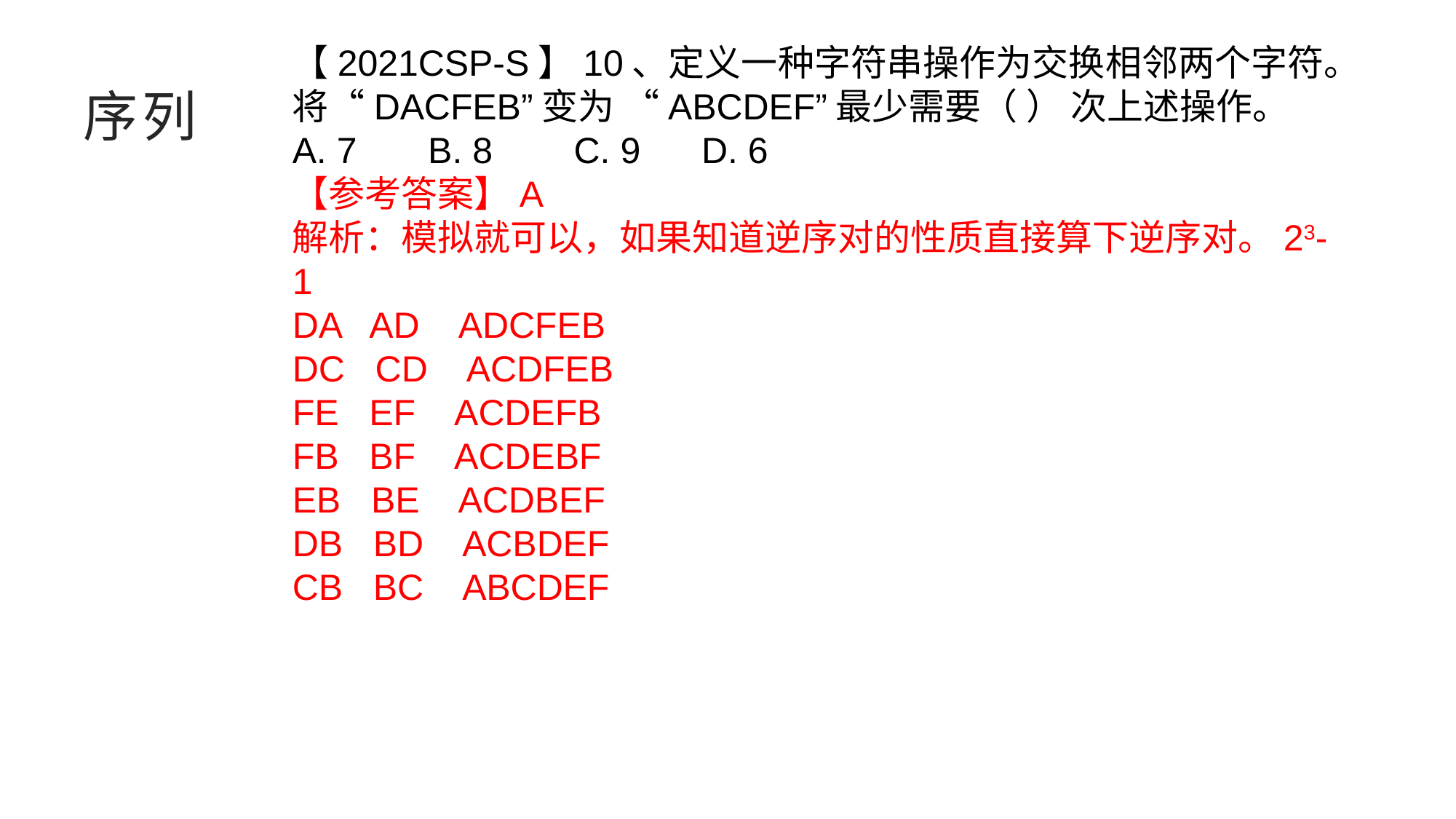

【2021CSP-S】10、定义一种字符串操作为交换相邻两个字符。将“DACFEB”变为 “ABCDEF”最少需要（ ） 次上述操作。
A. 7       B. 8        C. 9      D. 6
【参考答案】A
解析：模拟就可以，如果知道逆序对的性质直接算下逆序对。23-1
DA   AD    ADCFEB
DC   CD    ACDFEB
FE   EF    ACDEFB
FB   BF    ACDEBF
EB   BE    ACDBEF
DB   BD    ACBDEF
CB   BC    ABCDEF

# 序列